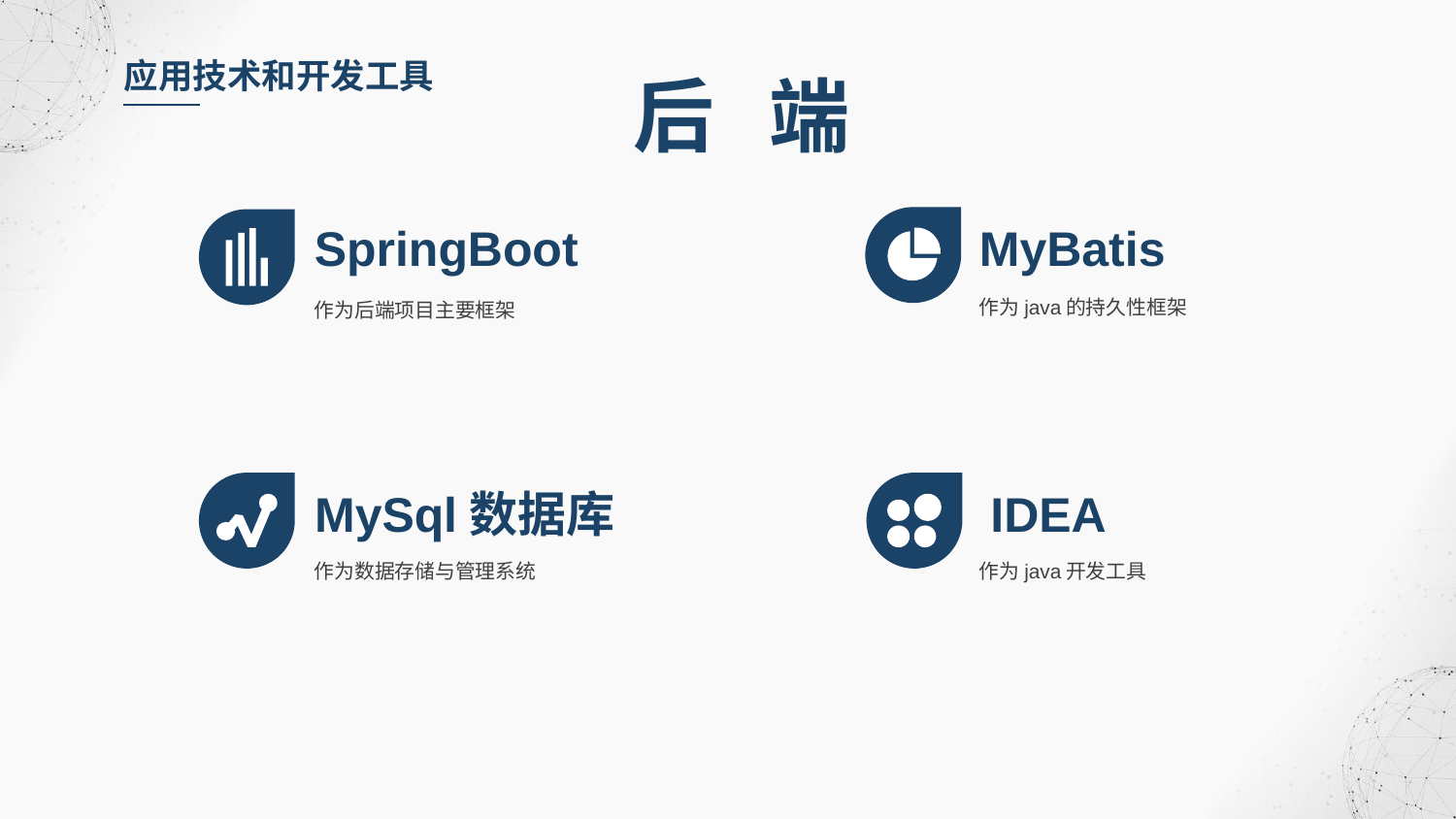

应用技术和开发工具
    后   端
SpringBoot
MyBatis

作为java的持久性框架
作为后端项目主要框架
IDEA
MySql数据库

作为数据存储与管理系统
作为java开发工具